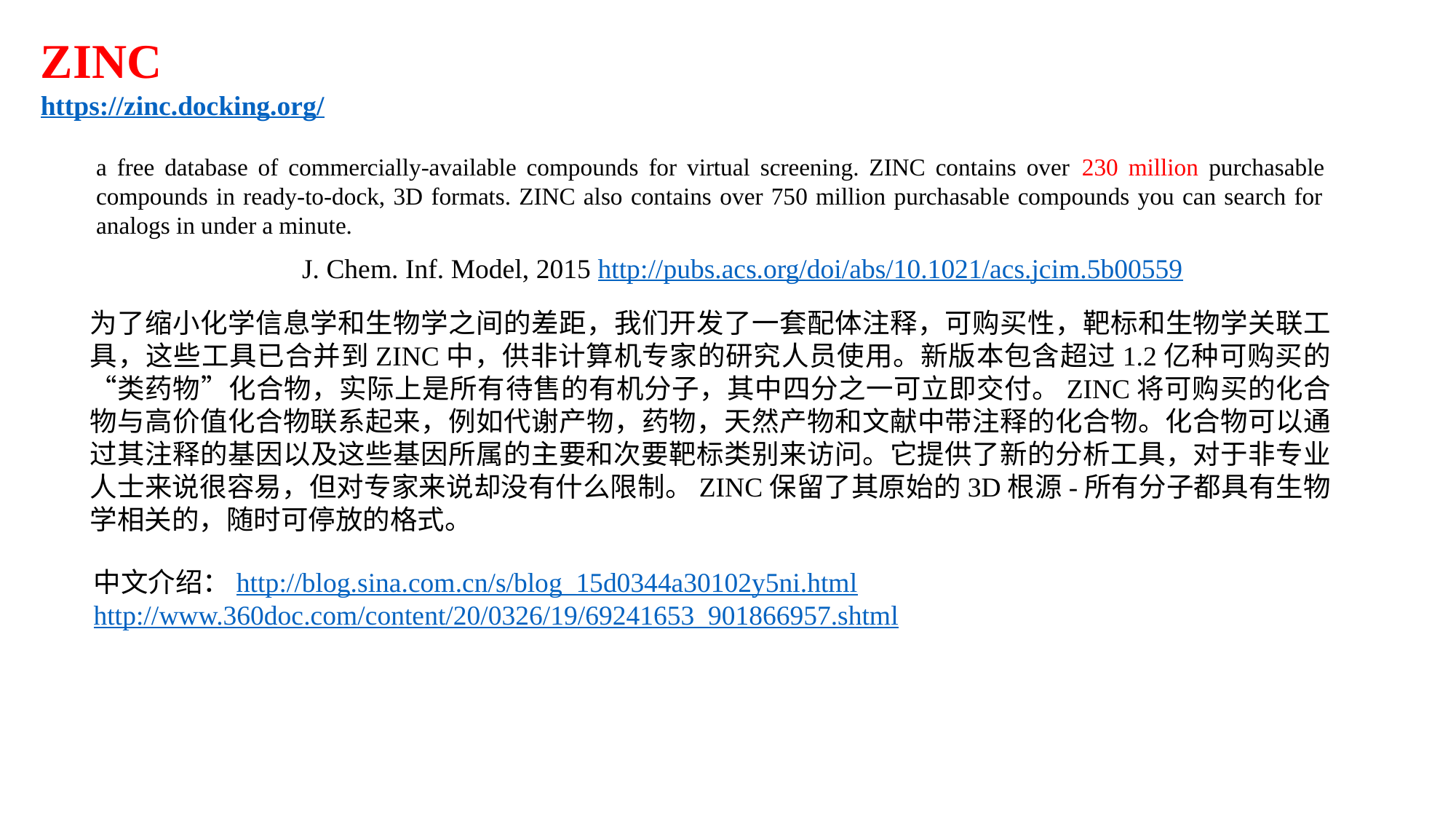

ZINC
https://zinc.docking.org/
a free database of commercially-available compounds for virtual screening. ZINC contains over 230 million purchasable compounds in ready-to-dock, 3D formats. ZINC also contains over 750 million purchasable compounds you can search for analogs in under a minute.
J. Chem. Inf. Model, 2015 http://pubs.acs.org/doi/abs/10.1021/acs.jcim.5b00559

为了缩小化学信息学和生物学之间的差距，我们开发了一套配体注释，可购买性，靶标和生物学关联工具，这些工具已合并到ZINC中，供非计算机专家的研究人员使用。新版本包含超过1.2亿种可购买的“类药物”化合物，实际上是所有待售的有机分子，其中四分之一可立即交付。ZINC将可购买的化合物与高价值化合物联系起来，例如代谢产物，药物，天然产物和文献中带注释的化合物。化合物可以通过其注释的基因以及这些基因所属的主要和次要靶标类别来访问。它提供了新的分析工具，对于非专业人士来说很容易，但对专家来说却没有什么限制。ZINC保留了其原始的3D根源-所有分子都具有生物学相关的，随时可停放的格式。
中文介绍：http://blog.sina.com.cn/s/blog_15d0344a30102y5ni.html
http://www.360doc.com/content/20/0326/19/69241653_901866957.shtml